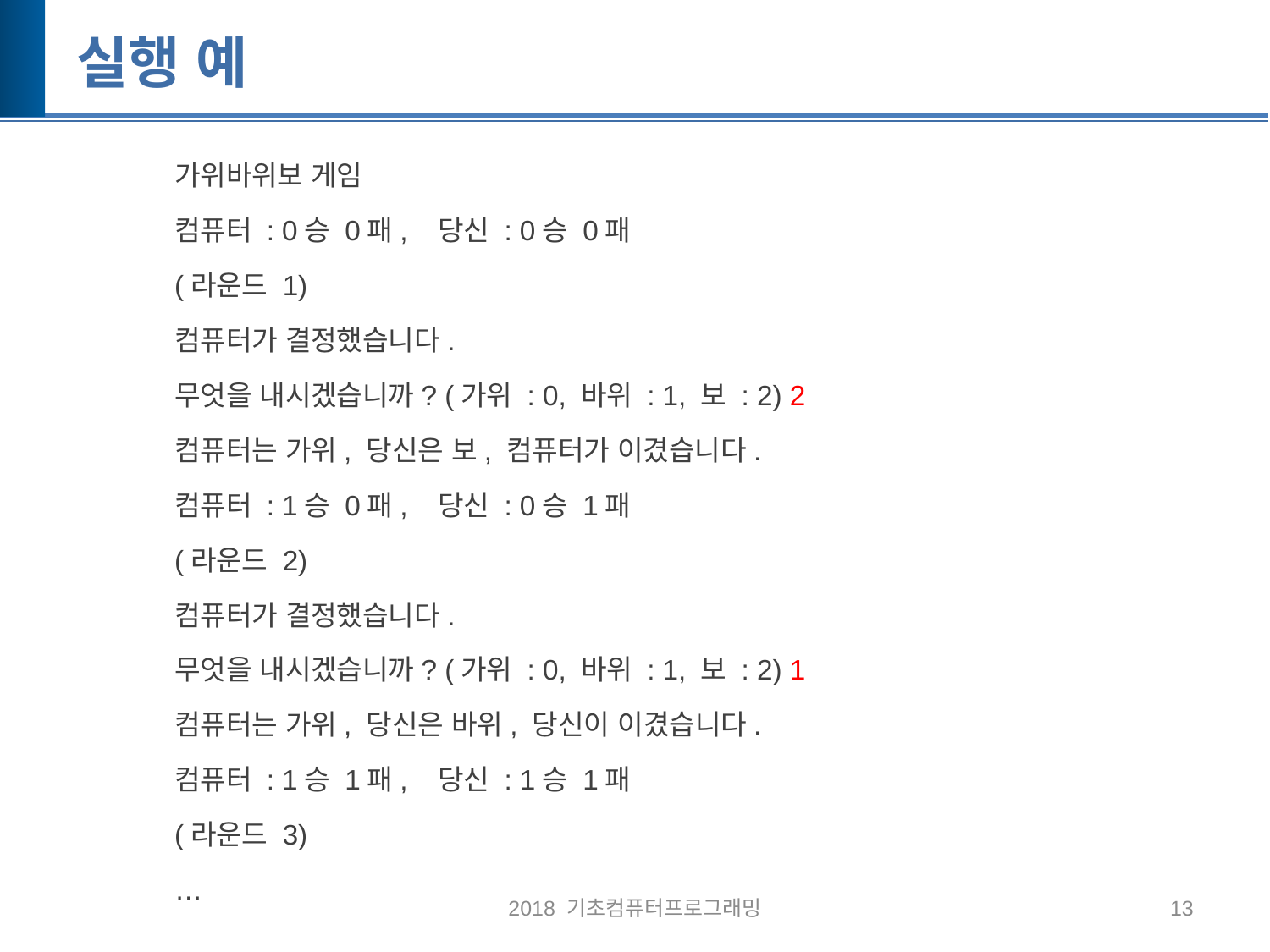

# 실행 예
가위바위보 게임
컴퓨터 : 0승 0패,   당신 : 0승 0패
(라운드 1)
컴퓨터가 결정했습니다.
무엇을 내시겠습니까? (가위 : 0, 바위 : 1, 보 : 2) 2
컴퓨터는 가위, 당신은 보, 컴퓨터가 이겼습니다.
컴퓨터 : 1승 0패,   당신 : 0승 1패
(라운드 2)
컴퓨터가 결정했습니다.
무엇을 내시겠습니까? (가위 : 0, 바위 : 1, 보 : 2) 1
컴퓨터는 가위, 당신은 바위, 당신이 이겼습니다.
컴퓨터 : 1승 1패,   당신 : 1승 1패
(라운드 3)
…

2018 기초컴퓨터프로그래밍
13